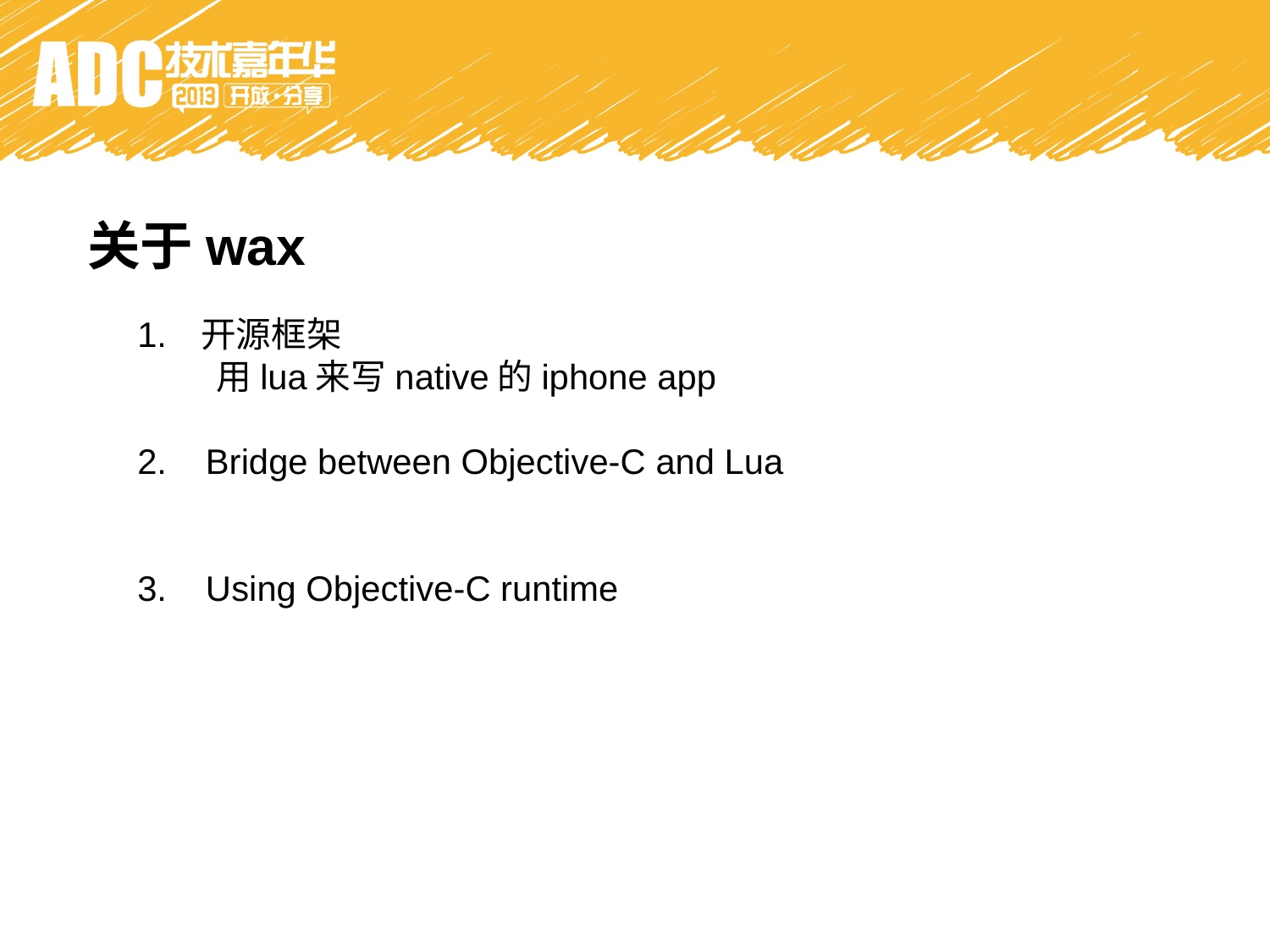

关于wax
开源框架
         用lua来写native的iphone app

2.    Bridge between Objective-C and Lua

3.    Using Objective-C runtime